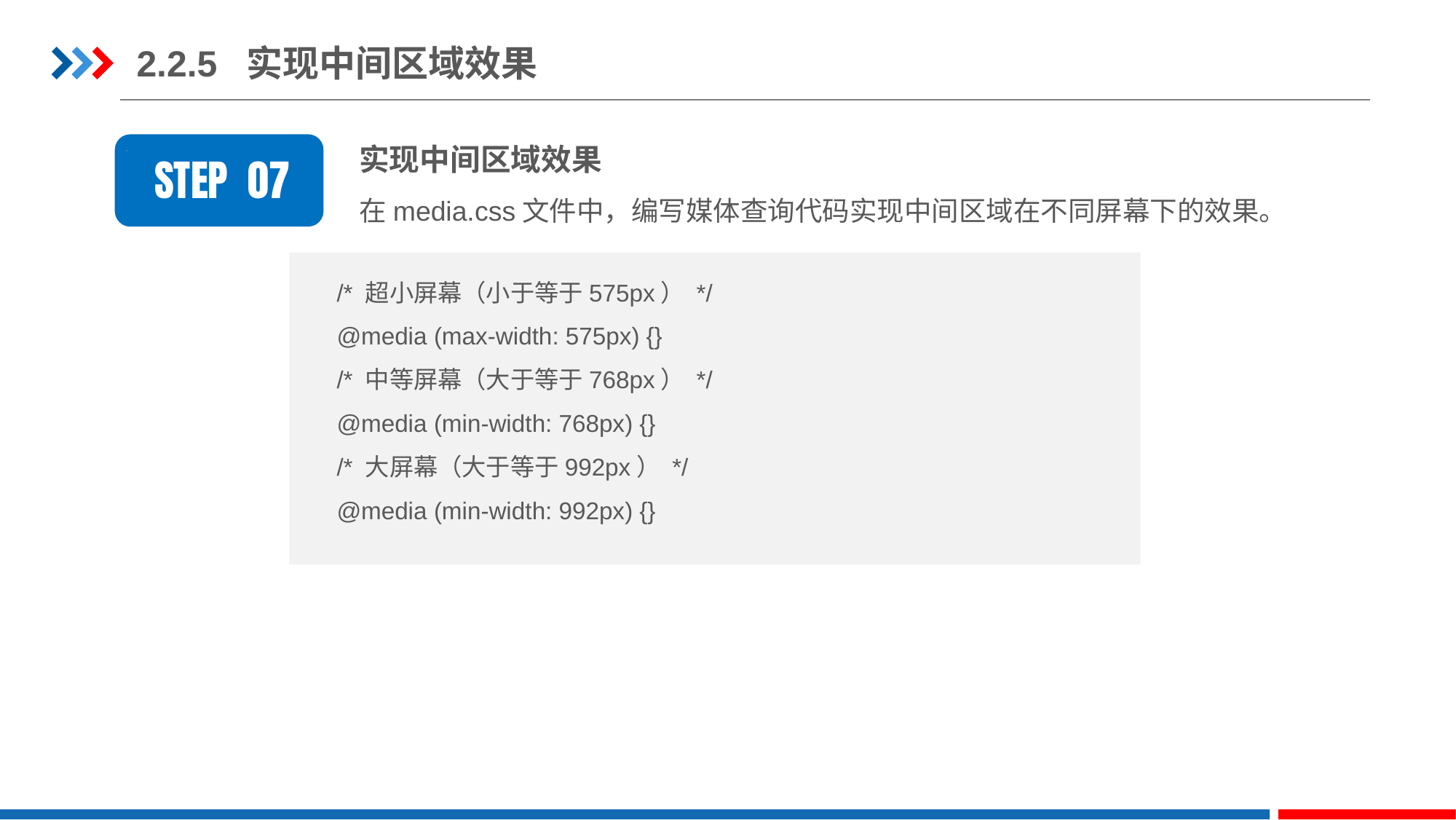

2.2.5  实现中间区域效果
实现中间区域效果
在media.css文件中，编写媒体查询代码实现中间区域在不同屏幕下的效果。

STEP  07

/* 超小屏幕（小于等于575px） */
@media (max-width: 575px) {}
/* 中等屏幕（大于等于768px） */
@media (min-width: 768px) {}
/* 大屏幕（大于等于992px） */
@media (min-width: 992px) {}